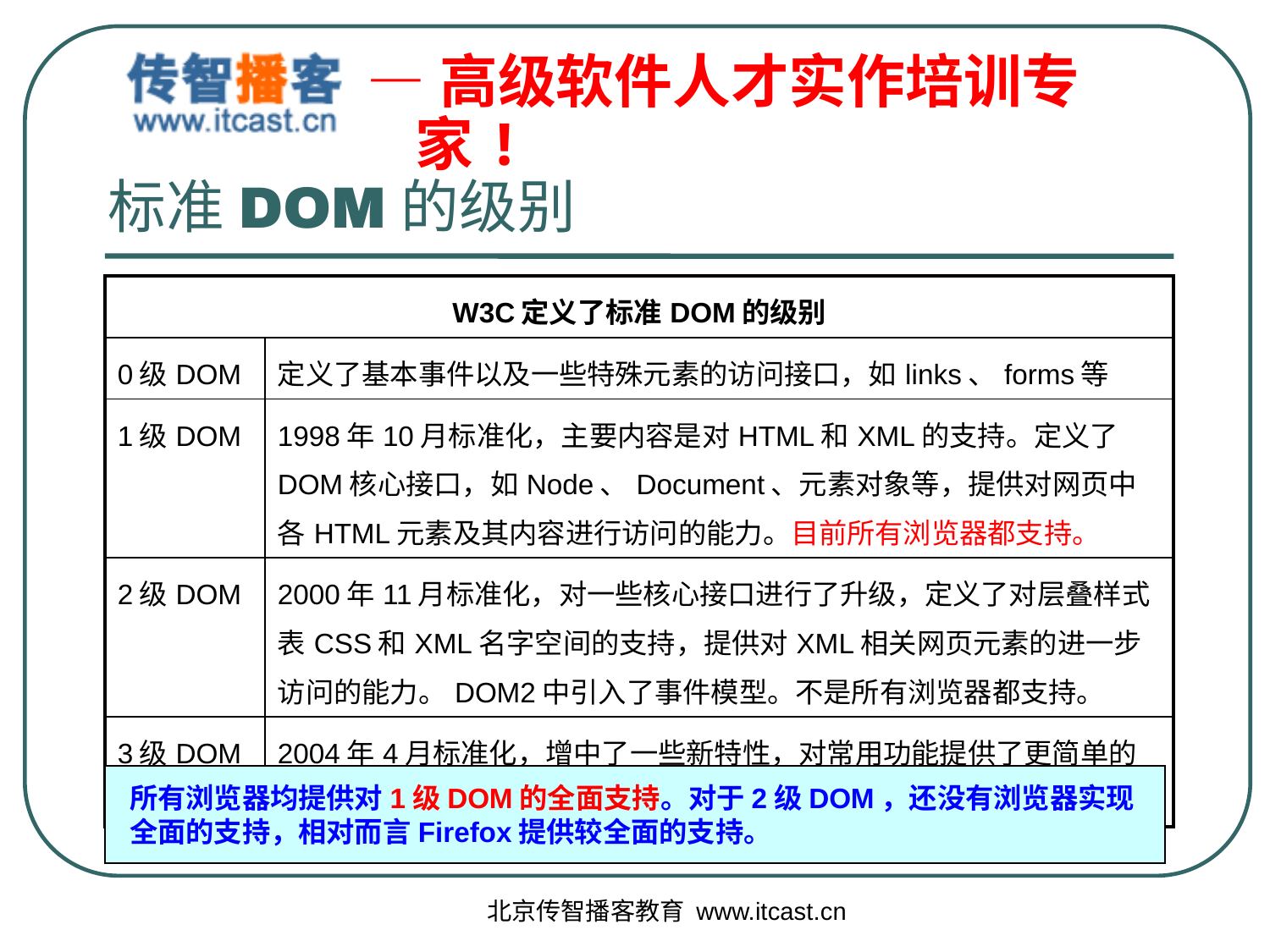

标准DOM的级别
| W3C定义了标准DOM的级别 |  |
| --- | --- |
| 0级DOM | 定义了基本事件以及一些特殊元素的访问接口，如links、forms等 |
| 1级DOM | 1998年10月标准化，主要内容是对HTML和XML的支持。定义了DOM核心接口，如Node、Document、元素对象等，提供对网页中各HTML元素及其内容进行访问的能力。目前所有浏览器都支持。 |
| 2级DOM | 2000年11月标准化，对一些核心接口进行了升级，定义了对层叠样式表CSS和XML名字空间的支持，提供对XML相关网页元素的进一步访问的能力。DOM2中引入了事件模型。不是所有浏览器都支持。 |
| 3级DOM | 2004年4月标准化，增中了一些新特性，对常用功能提供了更简单的实现方法，提供更好地访问HTML与XML文档内容的方法。 |
所有浏览器均提供对1级DOM的全面支持。对于2级DOM，还没有浏览器实现全面的支持，相对而言Firefox提供较全面的支持。